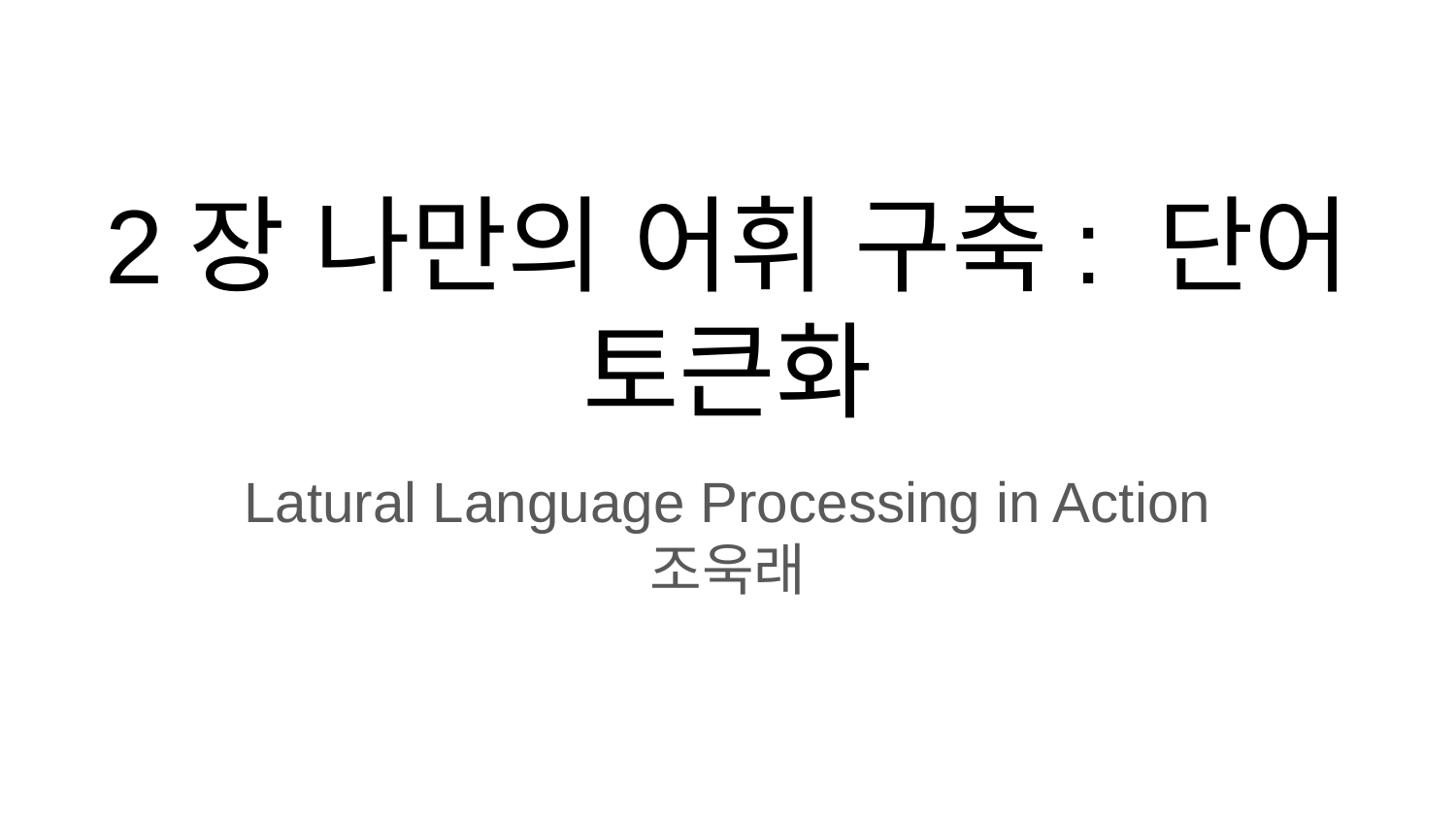

# 2장 나만의 어휘 구축: 단어 토큰화
Latural Language Processing in Action
조욱래